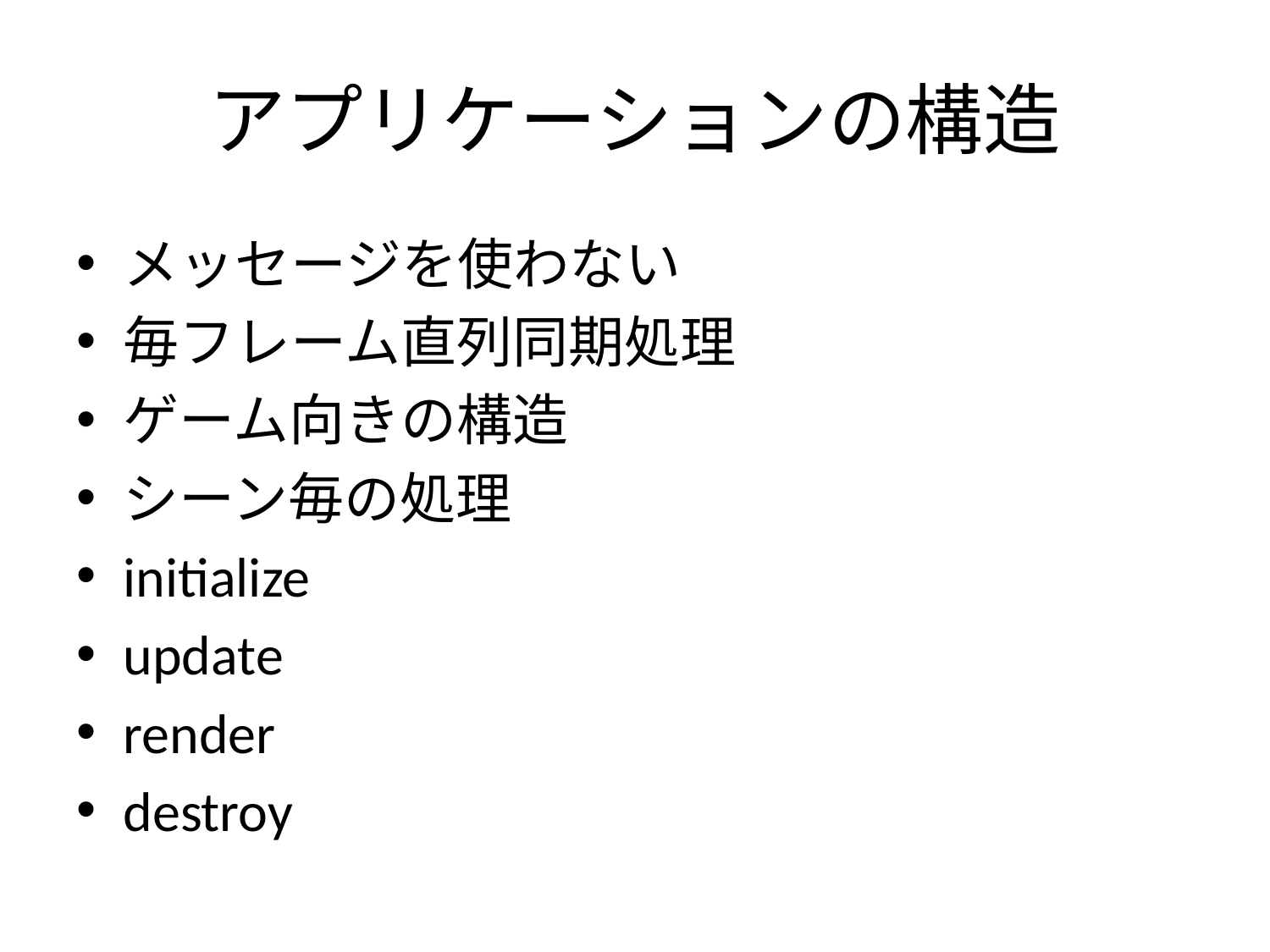

# アプリケーションの構造
メッセージを使わない
毎フレーム直列同期処理
ゲーム向きの構造
シーン毎の処理
initialize
update
render
destroy